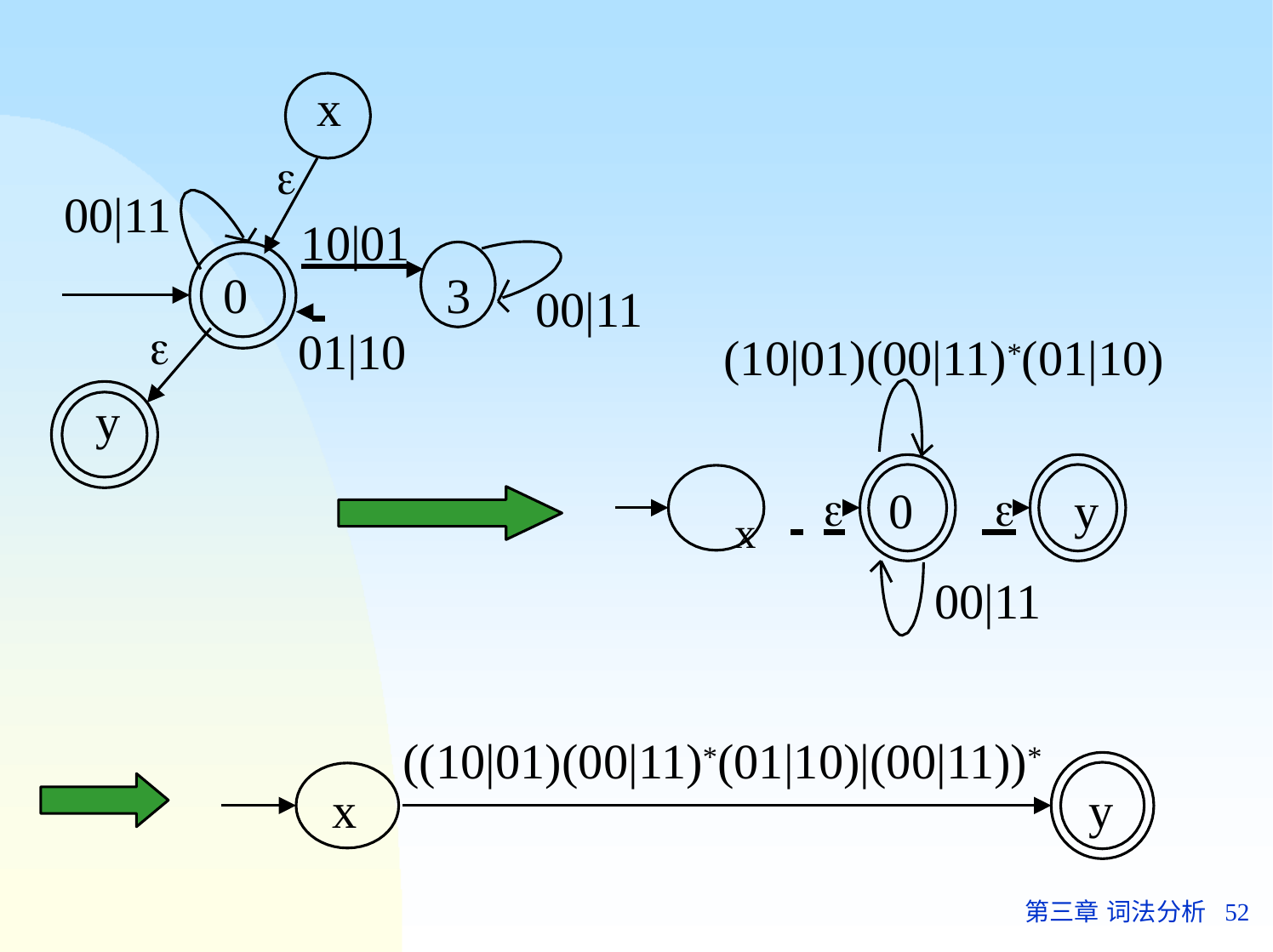

x
ε

00|11

10|01
0	 		3
01|10

00|11
ε
(10|01)(00|11)*(01|10)

y
x	 	ε	 ε

0
y

00|11

((10|01)(00|11)*(01|10)|(00|11))*

x
y

第三章 词法分析	52